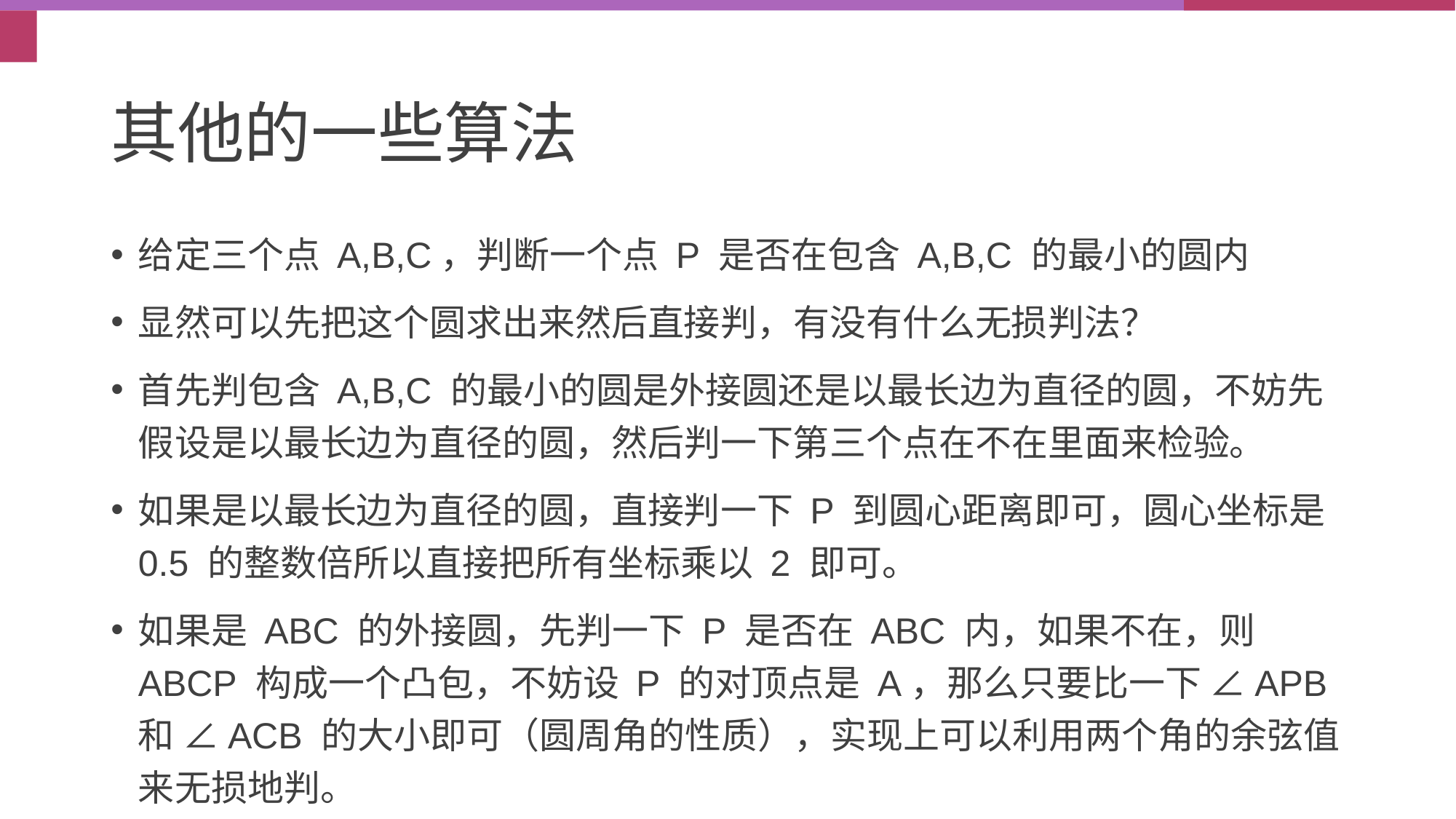

# 其他的一些算法
给定三个点 A,B,C，判断一个点 P 是否在包含 A,B,C 的最小的圆内
显然可以先把这个圆求出来然后直接判，有没有什么无损判法？
首先判包含 A,B,C 的最小的圆是外接圆还是以最长边为直径的圆，不妨先假设是以最长边为直径的圆，然后判一下第三个点在不在里面来检验。
如果是以最长边为直径的圆，直接判一下 P 到圆心距离即可，圆心坐标是 0.5 的整数倍所以直接把所有坐标乘以 2 即可。
如果是 ABC 的外接圆，先判一下 P 是否在 ABC 内，如果不在，则 ABCP 构成一个凸包，不妨设 P 的对顶点是 A，那么只要比一下 ∠APB 和 ∠ACB 的大小即可（圆周角的性质），实现上可以利用两个角的余弦值来无损地判。